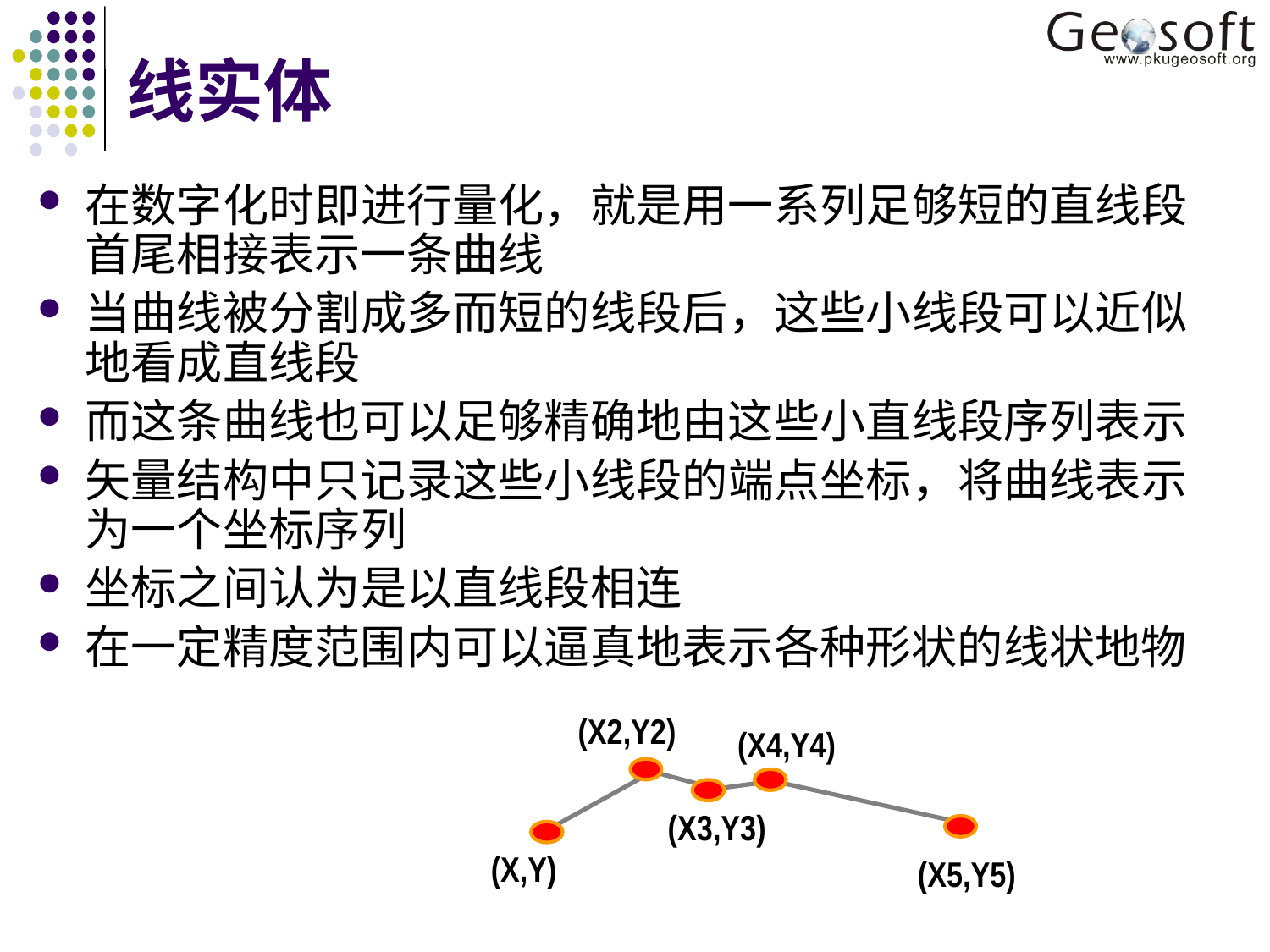

# 线实体
在数字化时即进行量化，就是用一系列足够短的直线段首尾相接表示一条曲线
当曲线被分割成多而短的线段后，这些小线段可以近似地看成直线段
而这条曲线也可以足够精确地由这些小直线段序列表示
矢量结构中只记录这些小线段的端点坐标，将曲线表示为一个坐标序列
坐标之间认为是以直线段相连
在一定精度范围内可以逼真地表示各种形状的线状地物
(X2,Y2)
(X4,Y4)

(X3,Y3)

(X,Y)
(X5,Y5)